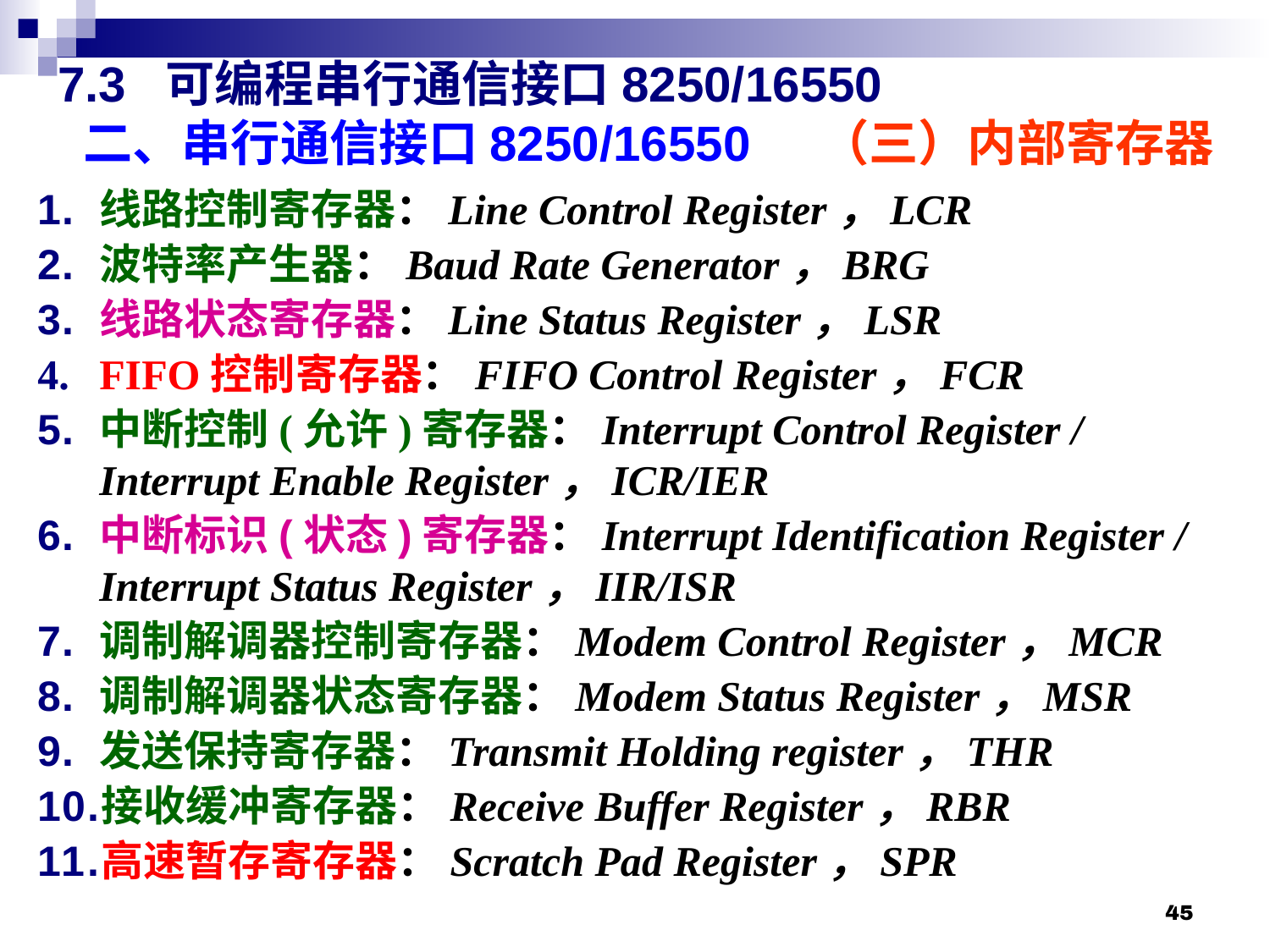

# 7.3  可编程串行通信接口8250/16550 二、串行通信接口8250/16550 	（三）内部寄存器
线路控制寄存器：Line Control Register，LCR
波特率产生器：Baud Rate Generator，BRG
线路状态寄存器：Line Status Register，LSR
FIFO控制寄存器：FIFO Control Register，FCR
中断控制(允许)寄存器：Interrupt Control Register / Interrupt Enable Register，ICR/IER
中断标识(状态)寄存器：Interrupt Identification Register / Interrupt Status Register，IIR/ISR
调制解调器控制寄存器：Modem Control Register，MCR
调制解调器状态寄存器：Modem Status Register，MSR
发送保持寄存器：Transmit Holding register，THR
接收缓冲寄存器：Receive Buffer Register，RBR
高速暂存寄存器：Scratch Pad Register，SPR
45